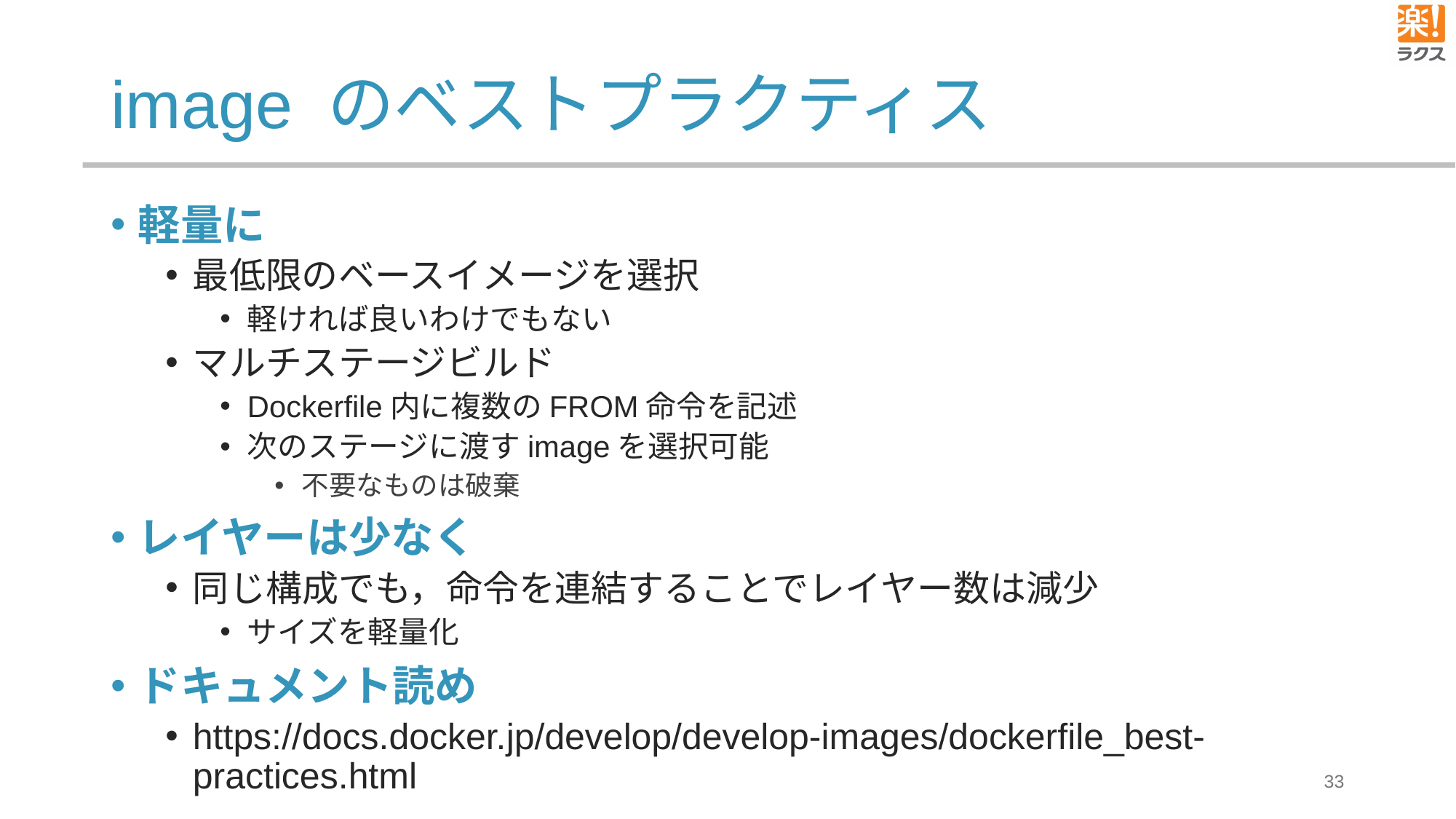

# image のベストプラクティス
軽量に
最低限のベースイメージを選択
軽ければ良いわけでもない
マルチステージビルド
Dockerfile内に複数のFROM命令を記述
次のステージに渡すimageを選択可能
不要なものは破棄
レイヤーは少なく
同じ構成でも，命令を連結することでレイヤー数は減少
サイズを軽量化
ドキュメント読め
https://docs.docker.jp/develop/develop-images/dockerfile_best-practices.html
33